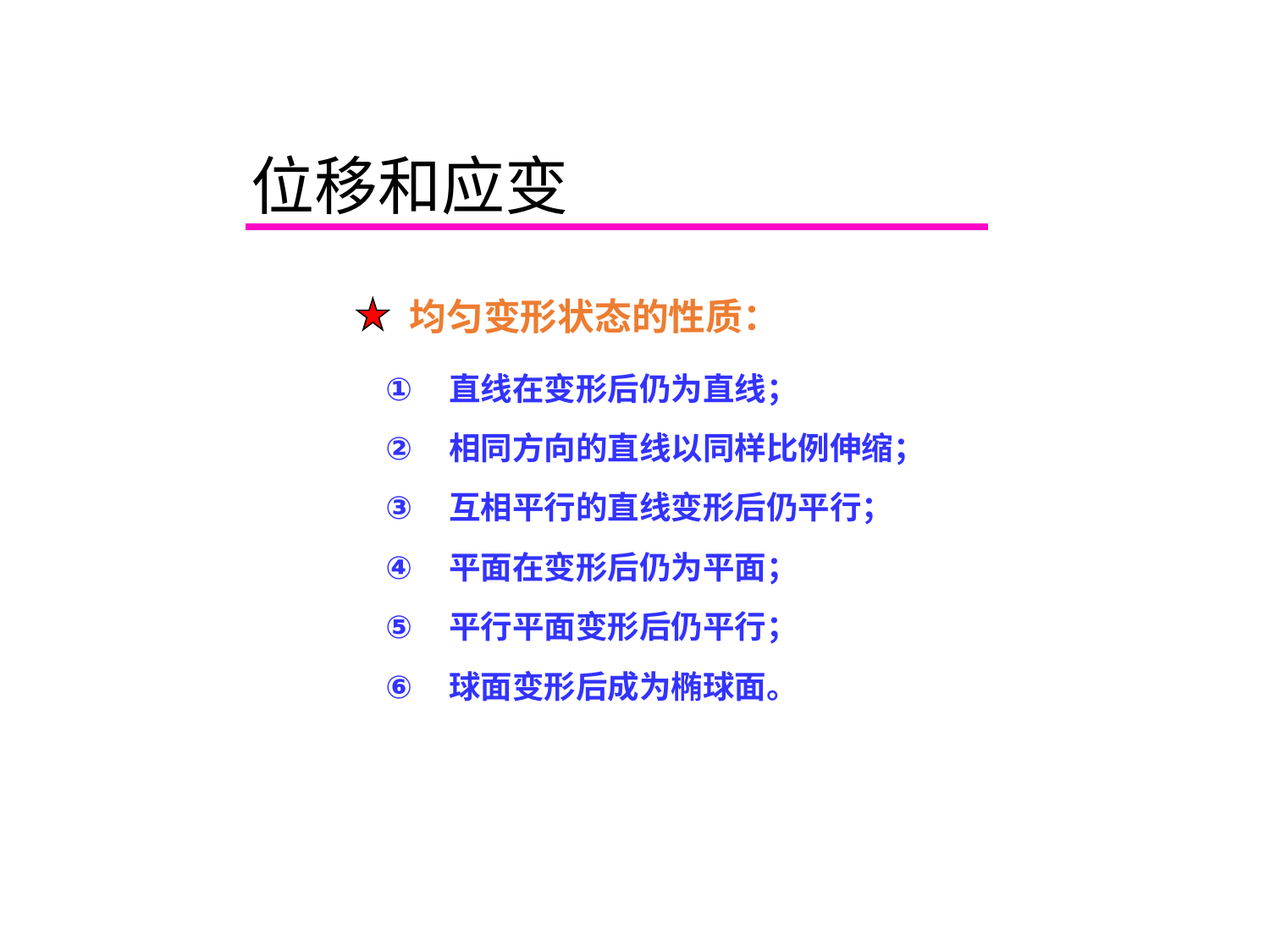

# 位移和应变

直线在变形后仍为直线；
相同方向的直线以同样比例伸缩；
互相平行的直线变形后仍平行；
平面在变形后仍为平面；
平行平面变形后仍平行；
球面变形后成为椭球面。
均匀变形状态的性质：

Chapter  4.2